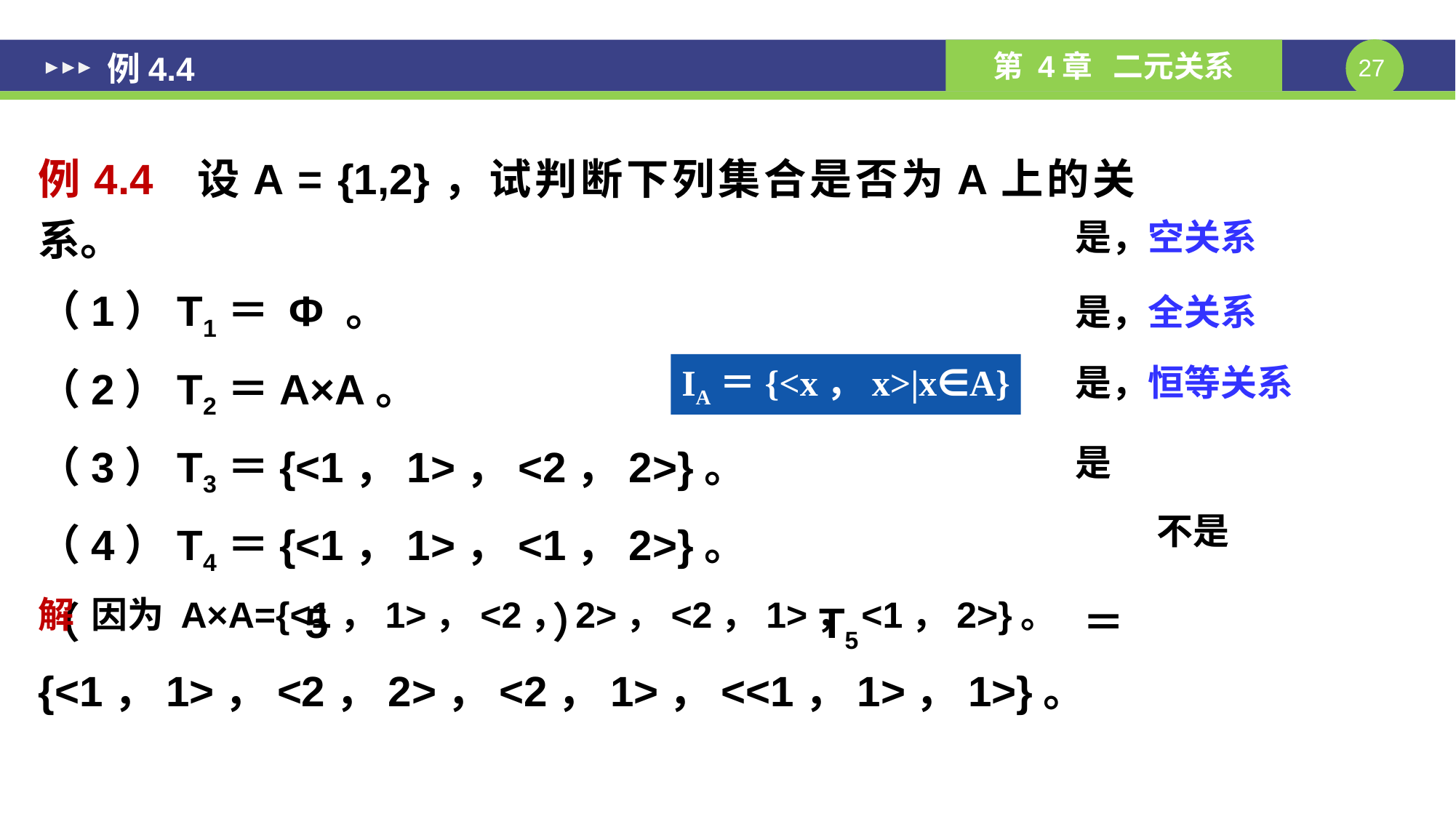

# 例4.4
例4.4  设A = {1,2}，试判断下列集合是否为A上的关系。
（1）T1＝ Φ 。
（2）T2＝A×A。
（3）T3＝{<1，1>，<2，2>}。
（4）T4＝{<1，1>，<1，2>}。
（5）T5＝{<1，1>，<2，2>，<2，1>，<<1，1>，1>}。
是，空关系
是，全关系
IA＝{<x，x>|x∈A}
是，恒等关系
是
不是
解  因为 A×A={<1，1>，<2，2>，<2，1>，<1，2>}。